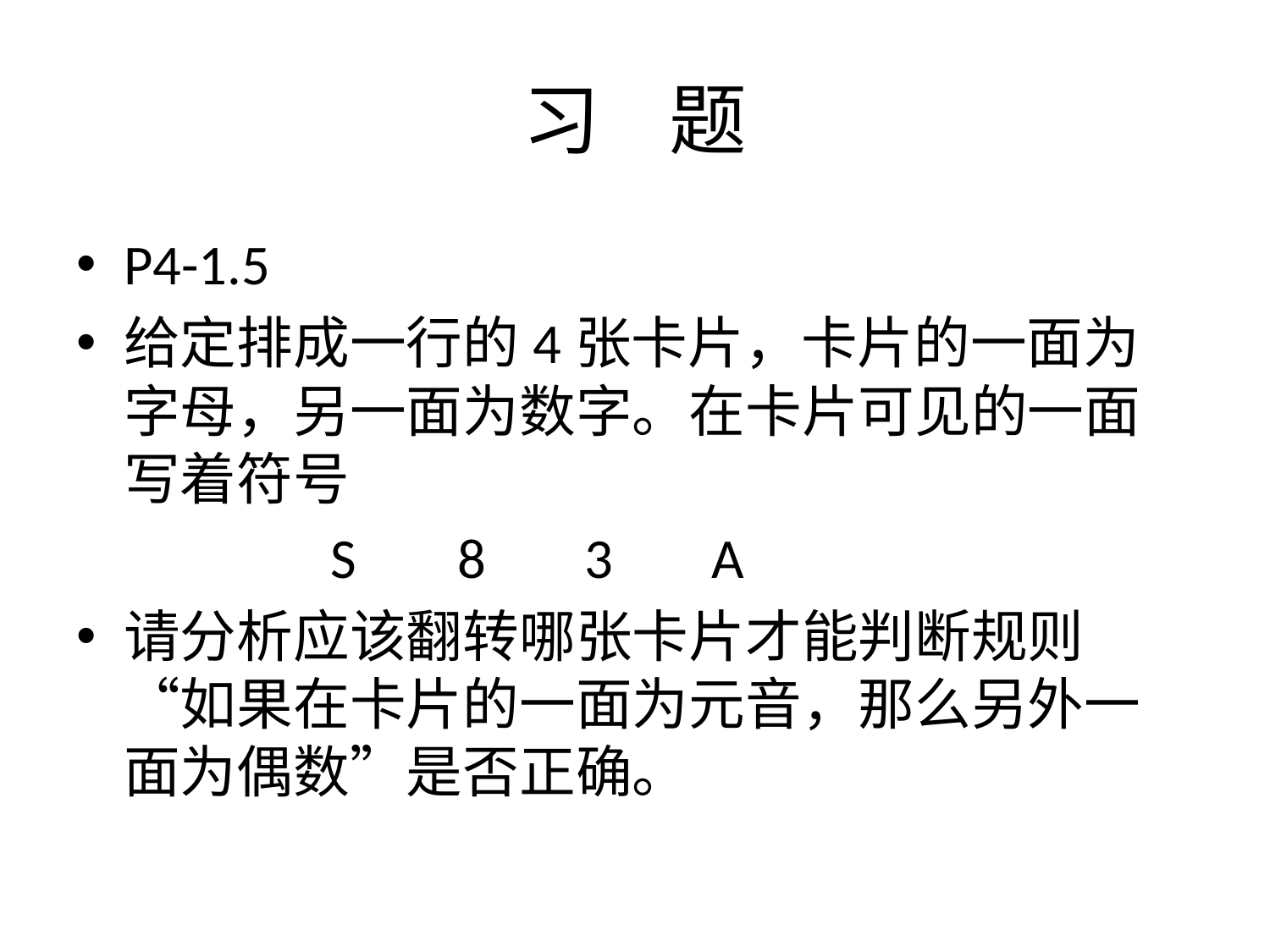

# 习    题
P4-1.5
给定排成一行的4张卡片，卡片的一面为字母，另一面为数字。在卡片可见的一面写着符号
		S	8	3	A
请分析应该翻转哪张卡片才能判断规则“如果在卡片的一面为元音，那么另外一面为偶数”是否正确。